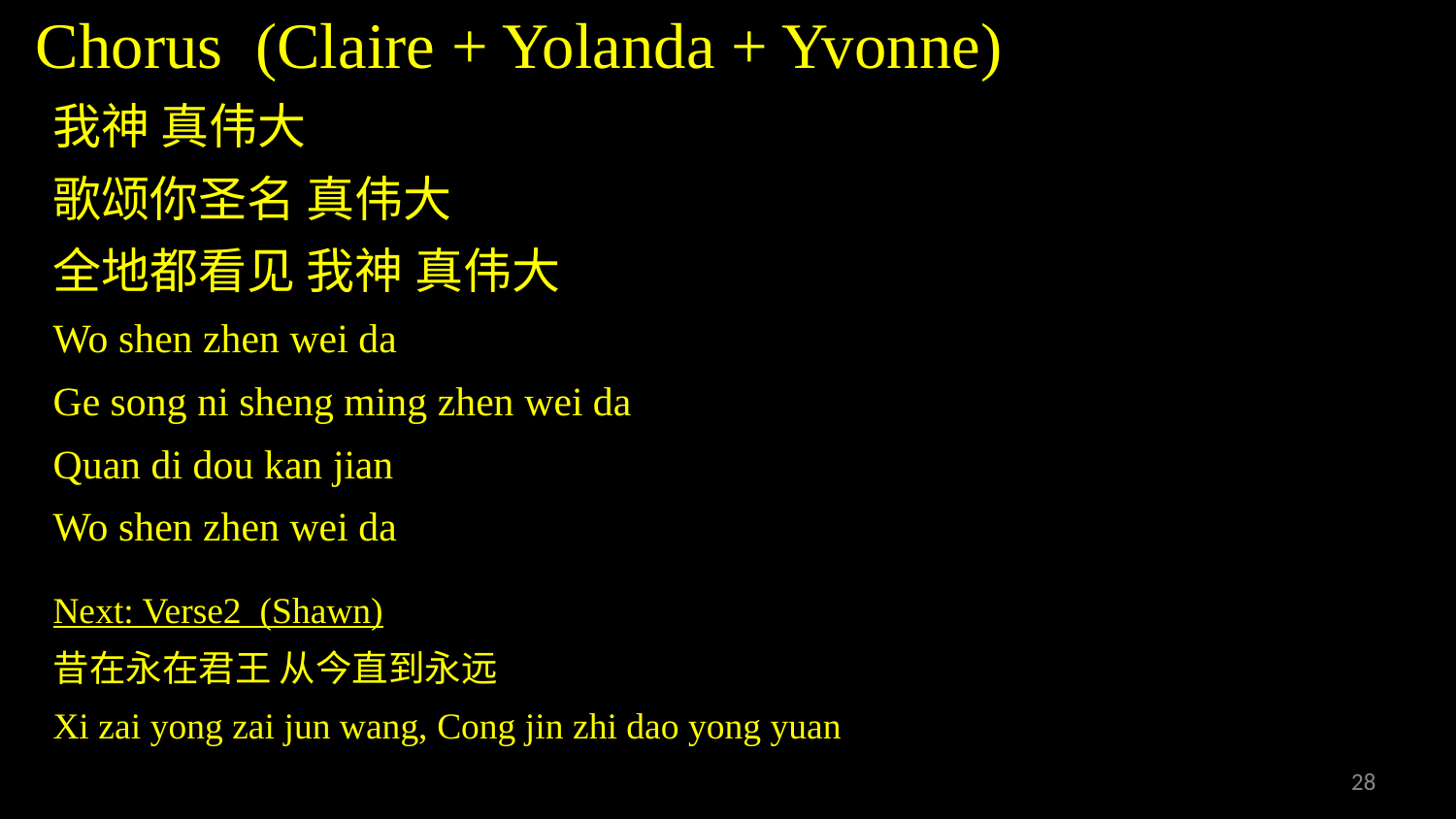

# Chorus  (Claire + Yolanda + Yvonne)
我神 真伟大
歌颂你圣名 真伟大
全地都看见 我神 真伟大
Wo shen zhen wei da
Ge song ni sheng ming zhen wei da
Quan di dou kan jian
Wo shen zhen wei da

Next: Verse2  (Shawn)
昔在永在君王 从今直到永远
Xi zai yong zai jun wang, Cong jin zhi dao yong yuan

28